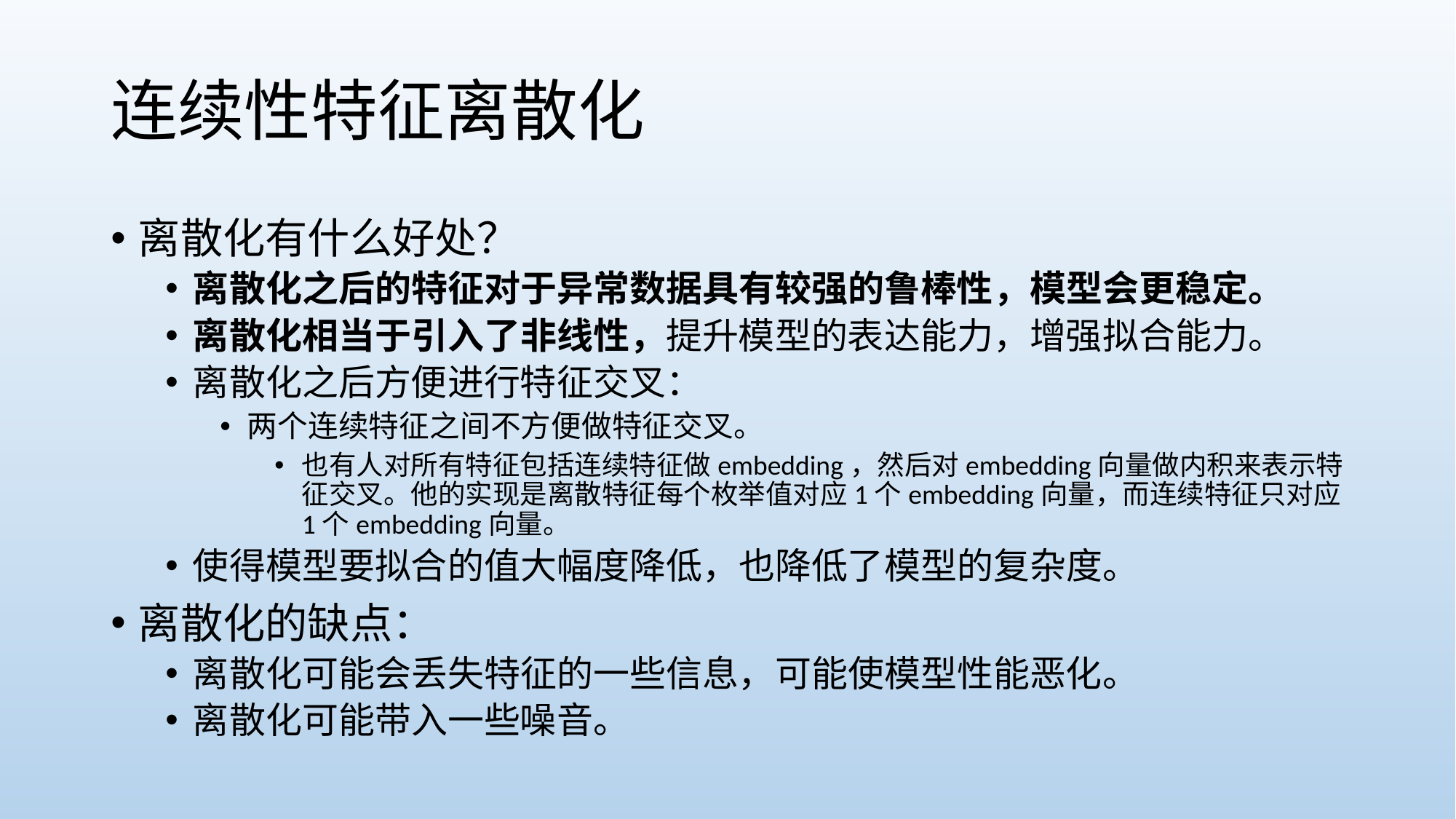

# 连续性特征离散化
离散化有什么好处？
离散化之后的特征对于异常数据具有较强的鲁棒性，模型会更稳定。
离散化相当于引入了非线性，提升模型的表达能力，增强拟合能力。
离散化之后方便进行特征交叉：
两个连续特征之间不方便做特征交叉。
也有人对所有特征包括连续特征做embedding，然后对embedding向量做内积来表示特征交叉。他的实现是离散特征每个枚举值对应1个embedding向量，而连续特征只对应1个embedding向量。
使得模型要拟合的值大幅度降低，也降低了模型的复杂度。
离散化的缺点：
离散化可能会丢失特征的一些信息，可能使模型性能恶化。
离散化可能带入一些噪音。